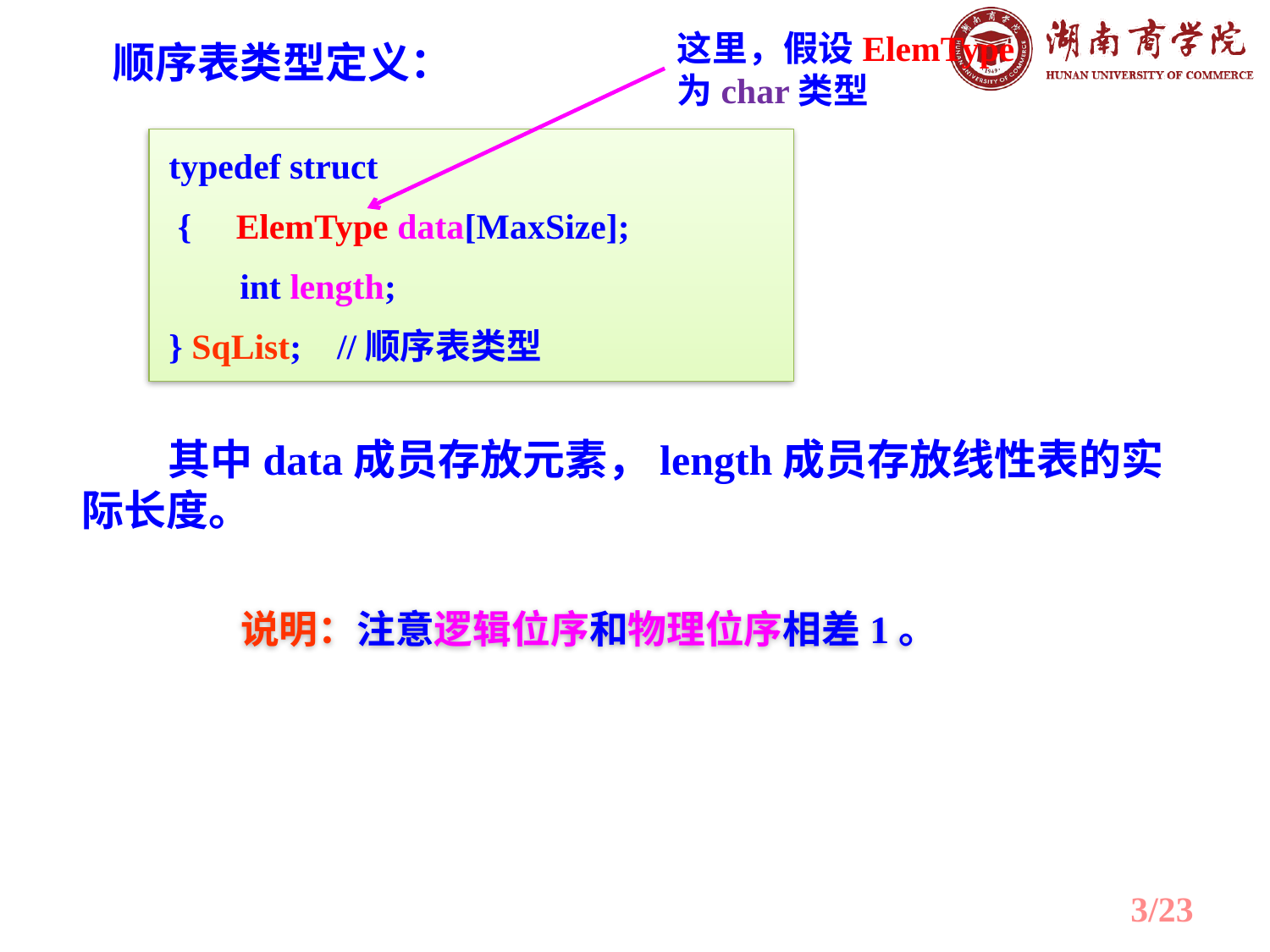

这里，假设ElemType为char类型
顺序表类型定义：
typedef struct
 {     ElemType data[MaxSize];
        int length;
} SqList;    //顺序表类型
        其中data成员存放元素，length成员存放线性表的实际长度。
说明：注意逻辑位序和物理位序相差1。
3/23